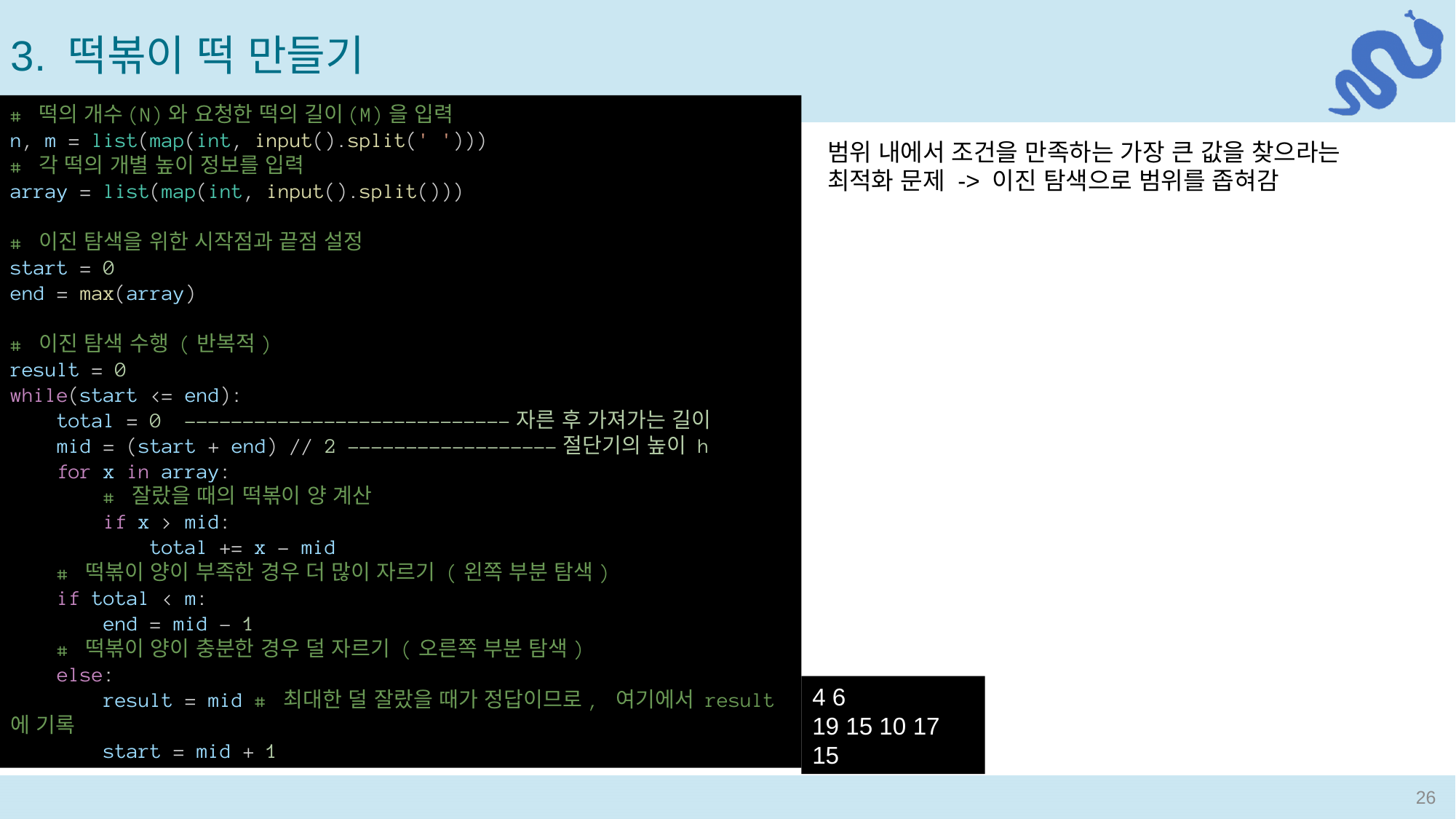

3. 떡볶이 떡 만들기
# 떡의 개수(N)와 요청한 떡의 길이(M)을 입력
n, m = list(map(int, input().split(' ')))
# 각 떡의 개별 높이 정보를 입력
array = list(map(int, input().split()))
# 이진 탐색을 위한 시작점과 끝점 설정
start = 0
end = max(array)
# 이진 탐색 수행 (반복적)
result = 0
while(start <= end):
    total = 0  ----------------------------자른 후 가져가는 길이
    mid = (start + end) // 2 ------------------절단기의 높이 h
    for x in array:
        # 잘랐을 때의 떡볶이 양 계산
        if x > mid:
            total += x - mid
    # 떡볶이 양이 부족한 경우 더 많이 자르기 (왼쪽 부분 탐색)
    if total < m:
        end = mid – 1
    # 떡볶이 양이 충분한 경우 덜 자르기 (오른쪽 부분 탐색)
    else:
        result = mid # 최대한 덜 잘랐을 때가 정답이므로, 여기에서 result에 기록
        start = mid + 1
범위 내에서 조건을 만족하는 가장 큰 값을 찾으라는 최적화 문제 -> 이진 탐색으로 범위를 좁혀감
4 6
19 15 10 17
15
26